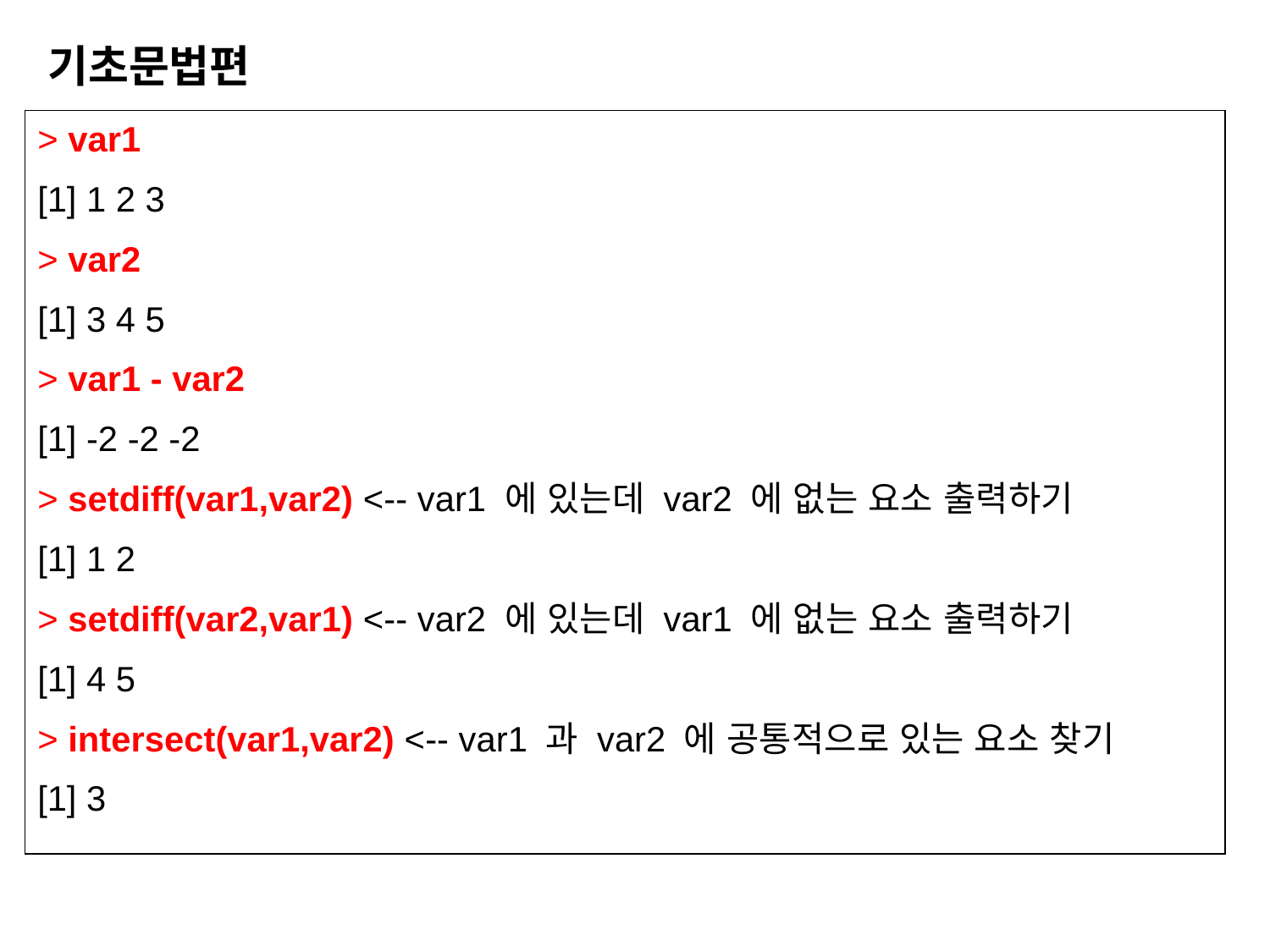

기초문법편
> var1
[1] 1 2 3
> var2
[1] 3 4 5
> var1 - var2
[1] -2 -2 -2
> setdiff(var1,var2) <-- var1 에 있는데 var2 에 없는 요소 출력하기
[1] 1 2
> setdiff(var2,var1) <-- var2 에 있는데 var1 에 없는 요소 출력하기
[1] 4 5
> intersect(var1,var2) <-- var1 과 var2 에 공통적으로 있는 요소 찾기
[1] 3